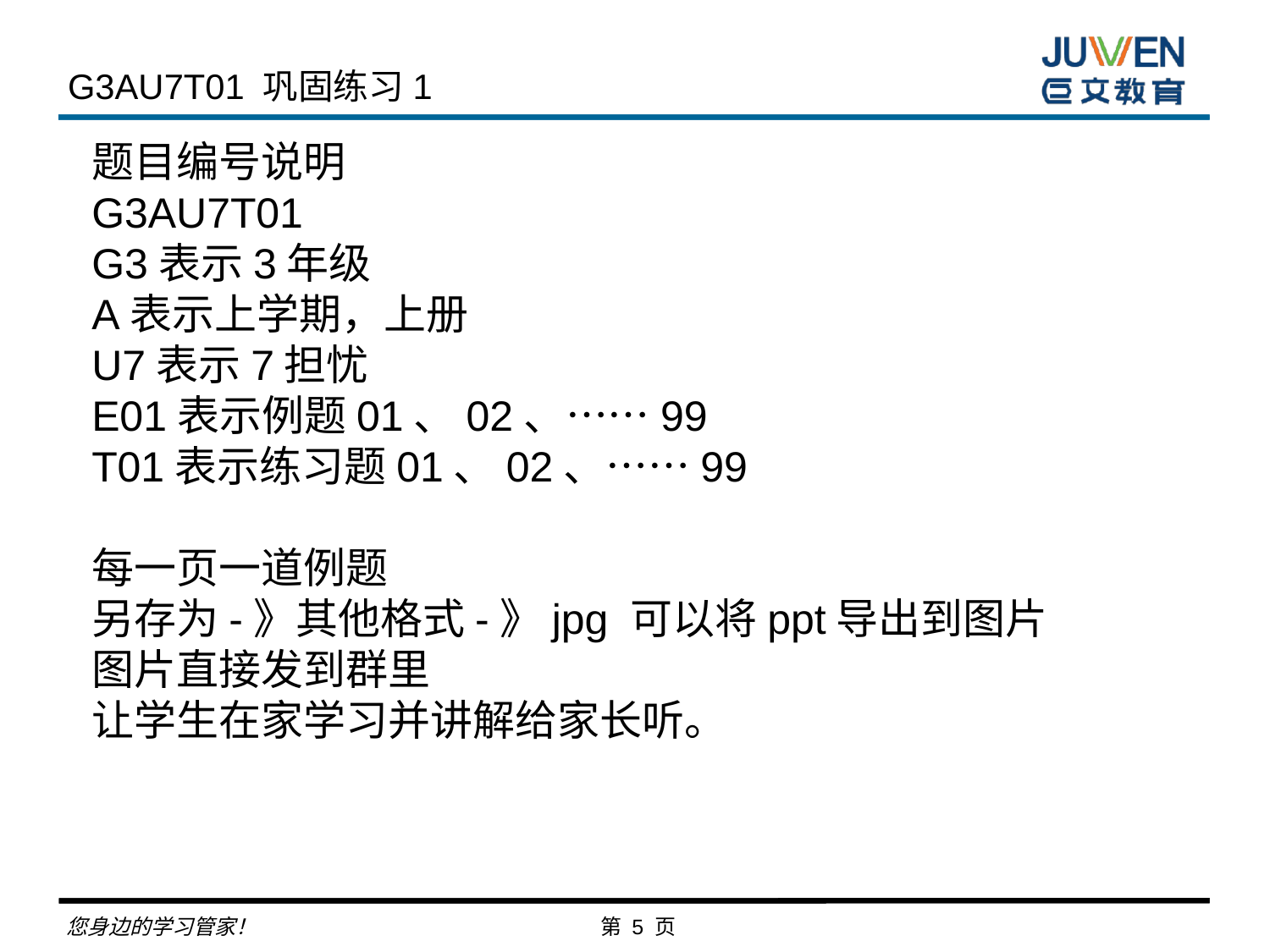

G3AU7T01 巩固练习1
题目编号说明
G3AU7T01
G3表示3年级
A表示上学期，上册
U7表示7担忧
E01表示例题01、02、……99
T01表示练习题01、02、……99

每一页一道例题
另存为-》其他格式-》jpg 可以将ppt导出到图片
图片直接发到群里
让学生在家学习并讲解给家长听。